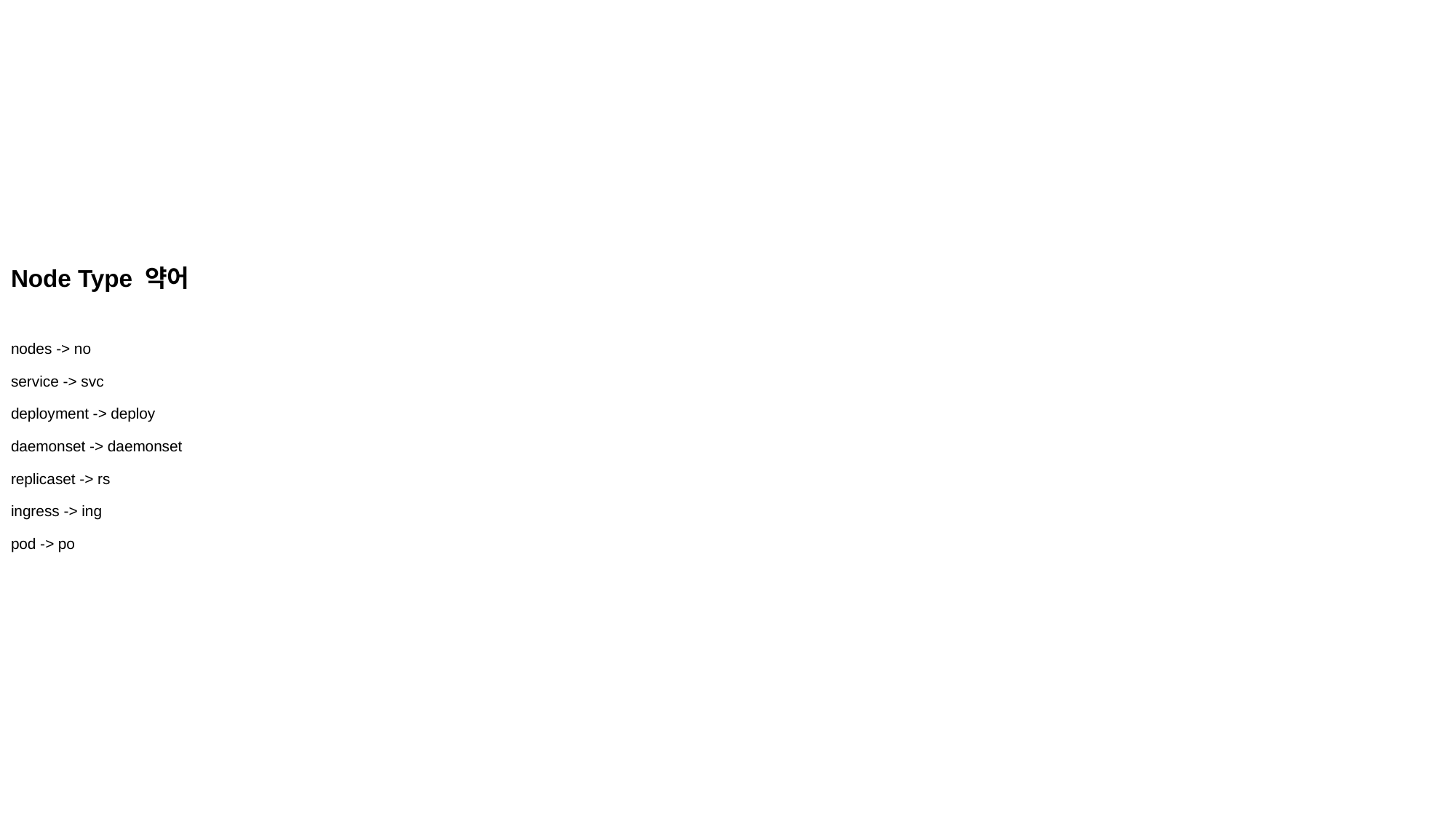

# Node Type 약어 nodes -> no service -> svc deployment -> deploy daemonset -> daemonset replicaset -> rs ingress -> ing pod -> po